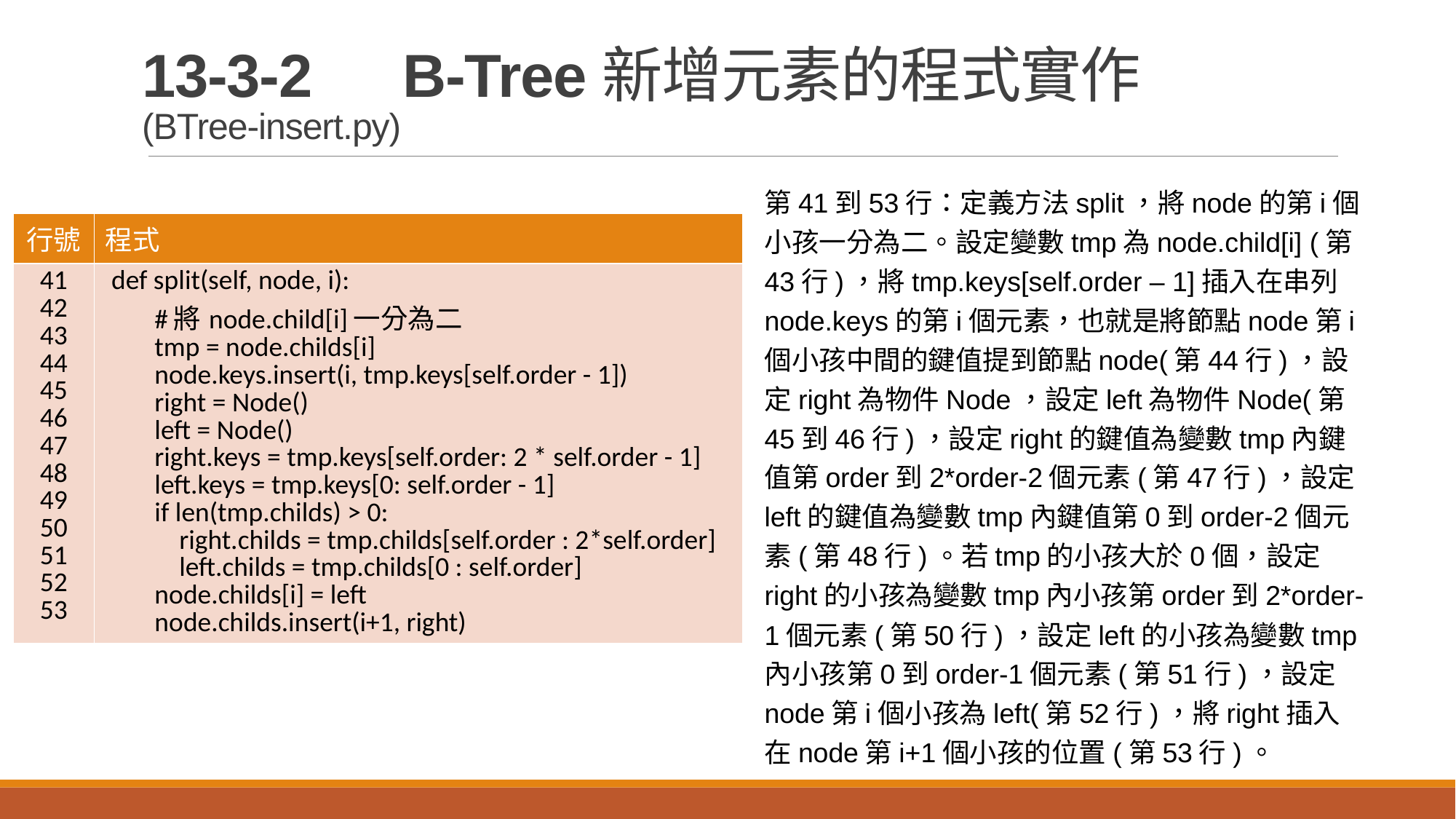

# 13-3-2　B-Tree新增元素的程式實作 (BTree-insert.py)

第41到53行：定義方法split，將node的第i個小孩一分為二。設定變數tmp為node.child[i] (第43行)，將tmp.keys[self.order – 1]插入在串列node.keys的第i個元素，也就是將節點node第i個小孩中間的鍵值提到節點node(第44行)，設定right為物件Node，設定left為物件Node(第45到46行)，設定right的鍵值為變數tmp內鍵值第order到2*order-2個元素(第47行)，設定left的鍵值為變數tmp內鍵值第0到order-2個元素(第48行)。若tmp的小孩大於0個，設定right的小孩為變數tmp內小孩第order到2*order-1個元素(第50行)，設定left的小孩為變數tmp內小孩第0到order-1個元素(第51行)，設定node第i個小孩為left(第52行)，將right插入在node第i+1個小孩的位置(第53行)。
| 行號 | 程式 |
| --- | --- |
| 41 42 43 44 45 46 47 48 49 50 51 52 53 | def split(self, node, i): #將node.child[i]一分為二 tmp = node.childs[i] node.keys.insert(i, tmp.keys[self.order - 1]) right = Node() left = Node() right.keys = tmp.keys[self.order: 2 \* self.order - 1] left.keys = tmp.keys[0: self.order - 1] if len(tmp.childs) > 0: right.childs = tmp.childs[self.order : 2\*self.order] left.childs = tmp.childs[0 : self.order] node.childs[i] = left node.childs.insert(i+1, right) |